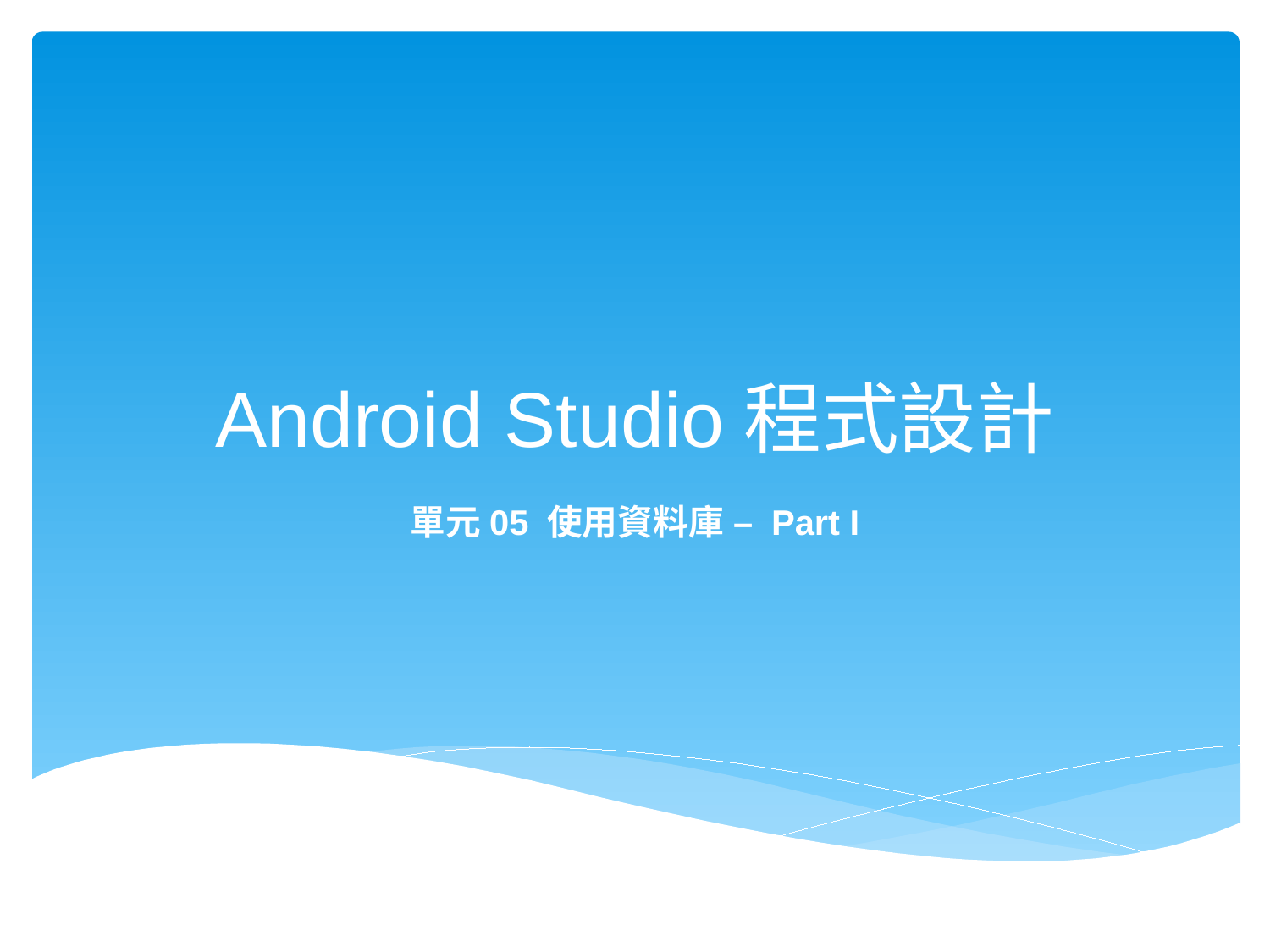

# Android Studio程式設計
單元05 使用資料庫 – Part I